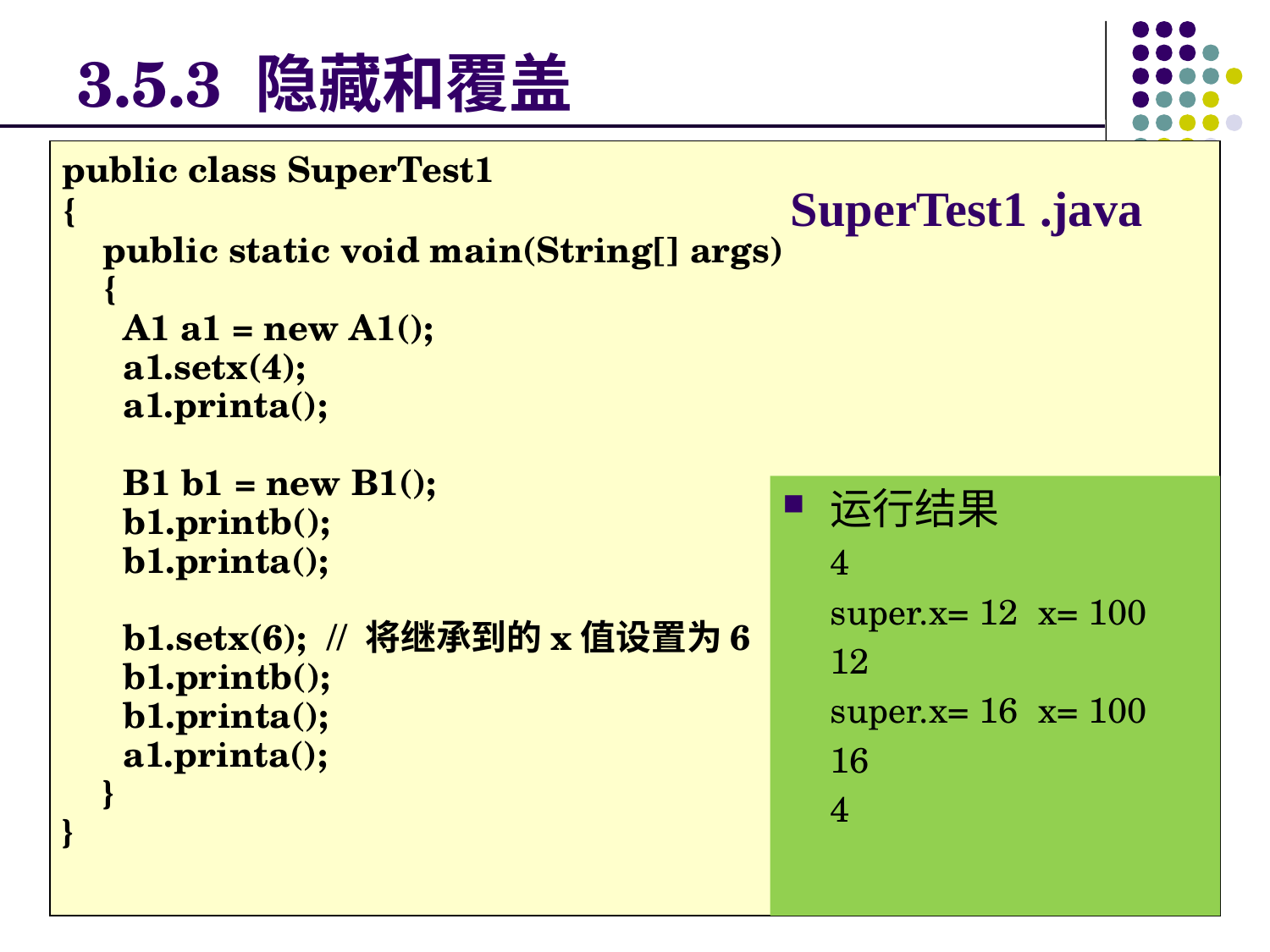

3.5.3 隐藏和覆盖
public class SuperTest1
{
    public static void main(String[] args)
    {
      A1 a1 = new A1();
      a1.setx(4);
      a1.printa();

      B1 b1 = new B1();
      b1.printb();
      b1.printa();

      b1.setx(6);  // 将继承到的x值设置为6
      b1.printb();
      b1.printa();
      a1.printa();
    }
}
# SuperTest1 .java
运行结果
4
super.x= 12  x= 100
12
super.x= 16  x= 100
16
4